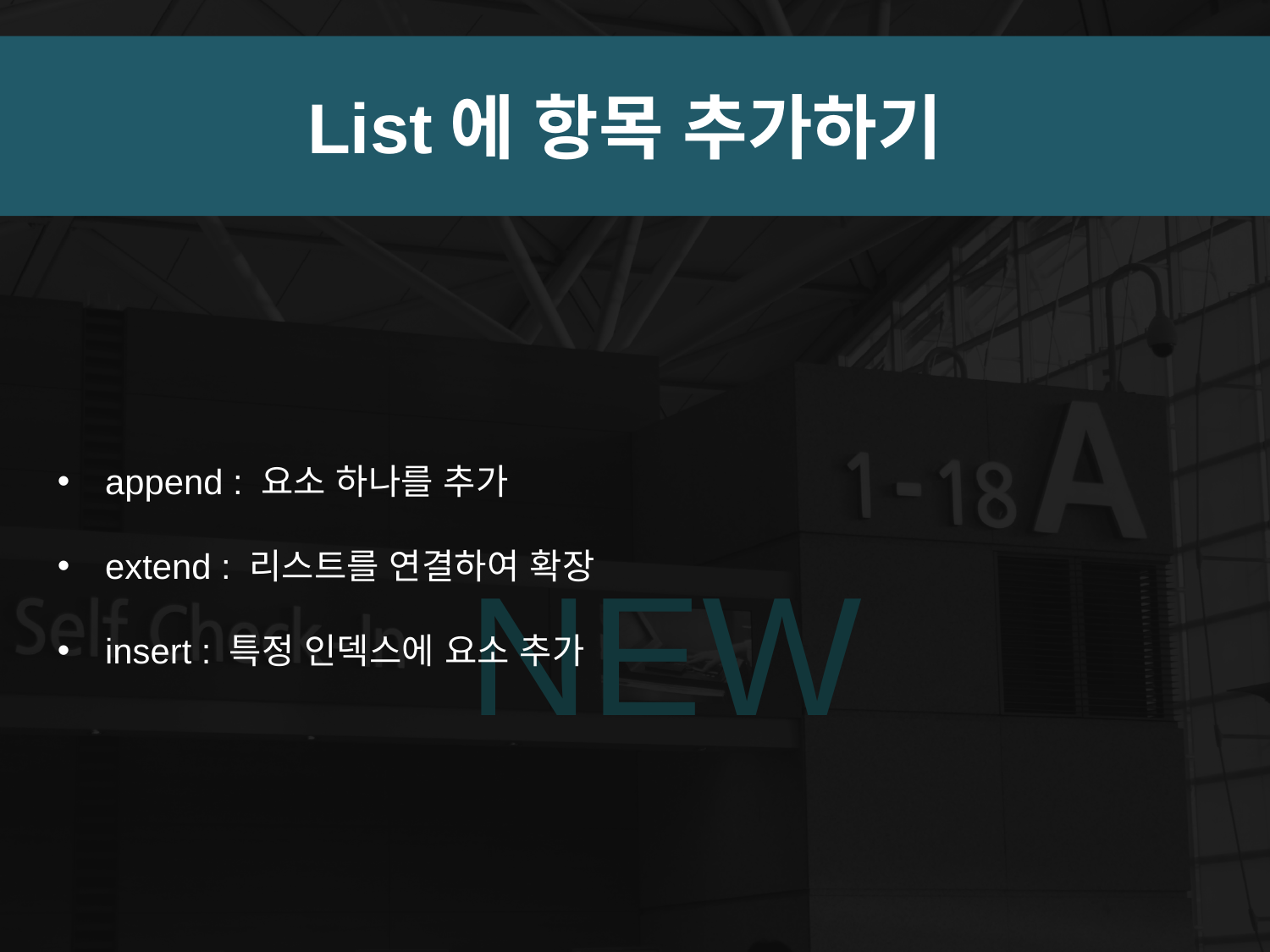

List에 항목 추가하기
append : 요소 하나를 추가
extend : 리스트를 연결하여 확장
insert : 특정 인덱스에 요소 추가
NEW